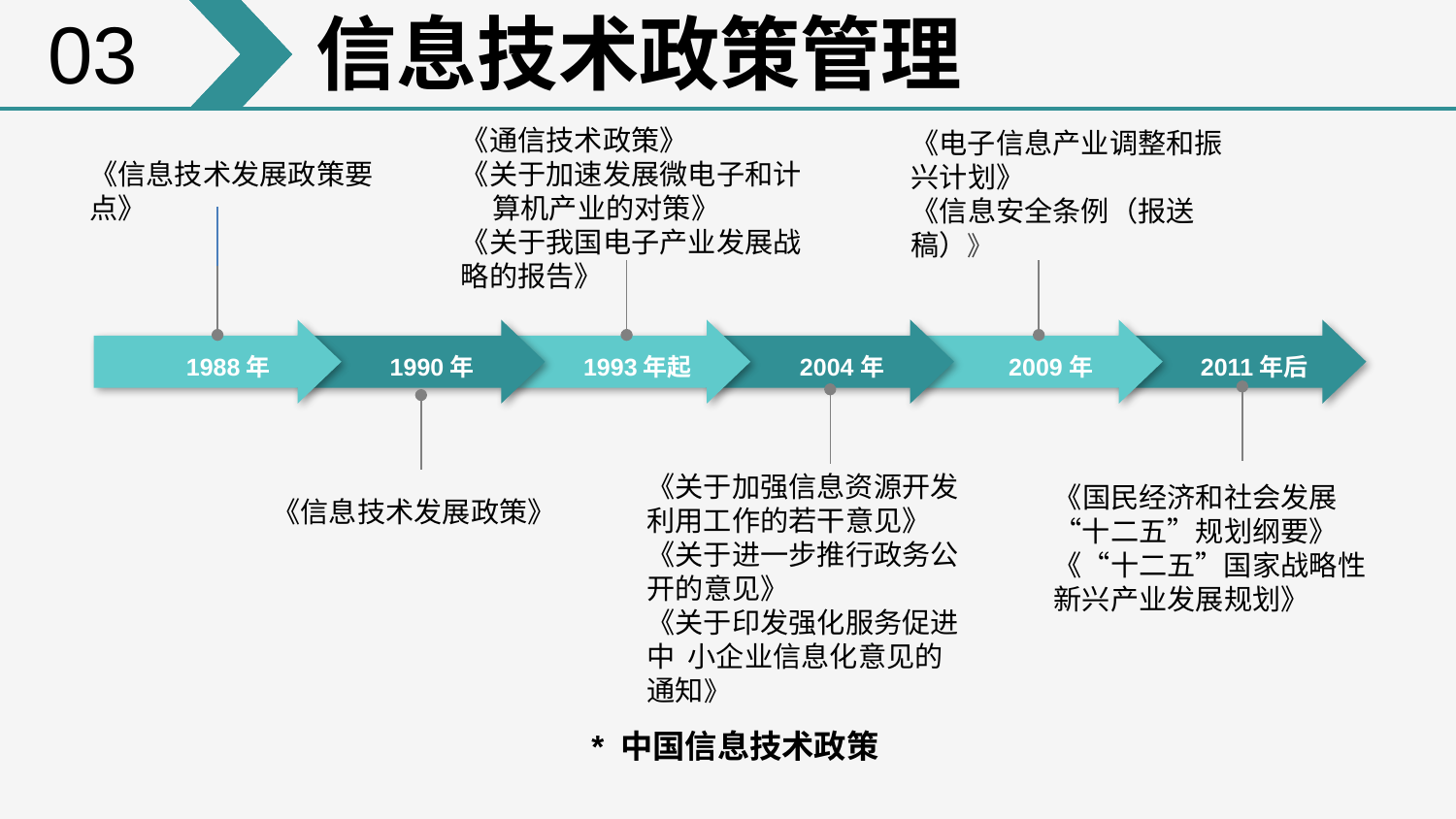

03
信息技术政策管理

《通信技术政策》
《关于加速发展微电子和计      算机产业的对策》
《关于我国电子产业发展战
略的报告》

《电子信息产业调整和振兴计划》
《信息安全条例（报送稿）》
《信息技术发展政策要点》

1988年
1990年
1993年起
2004年
2009年
2011年后
《关于加强信息资源开发利用工作的若干意见》
《关于进一步推行政务公开的意见》
《关于印发强化服务促进中  小企业信息化意见的通知》
《国民经济和社会发展“十二五”规划纲要》
《“十二五”国家战略性新兴产业发展规划》
《信息技术发展政策》
* 中国信息技术政策